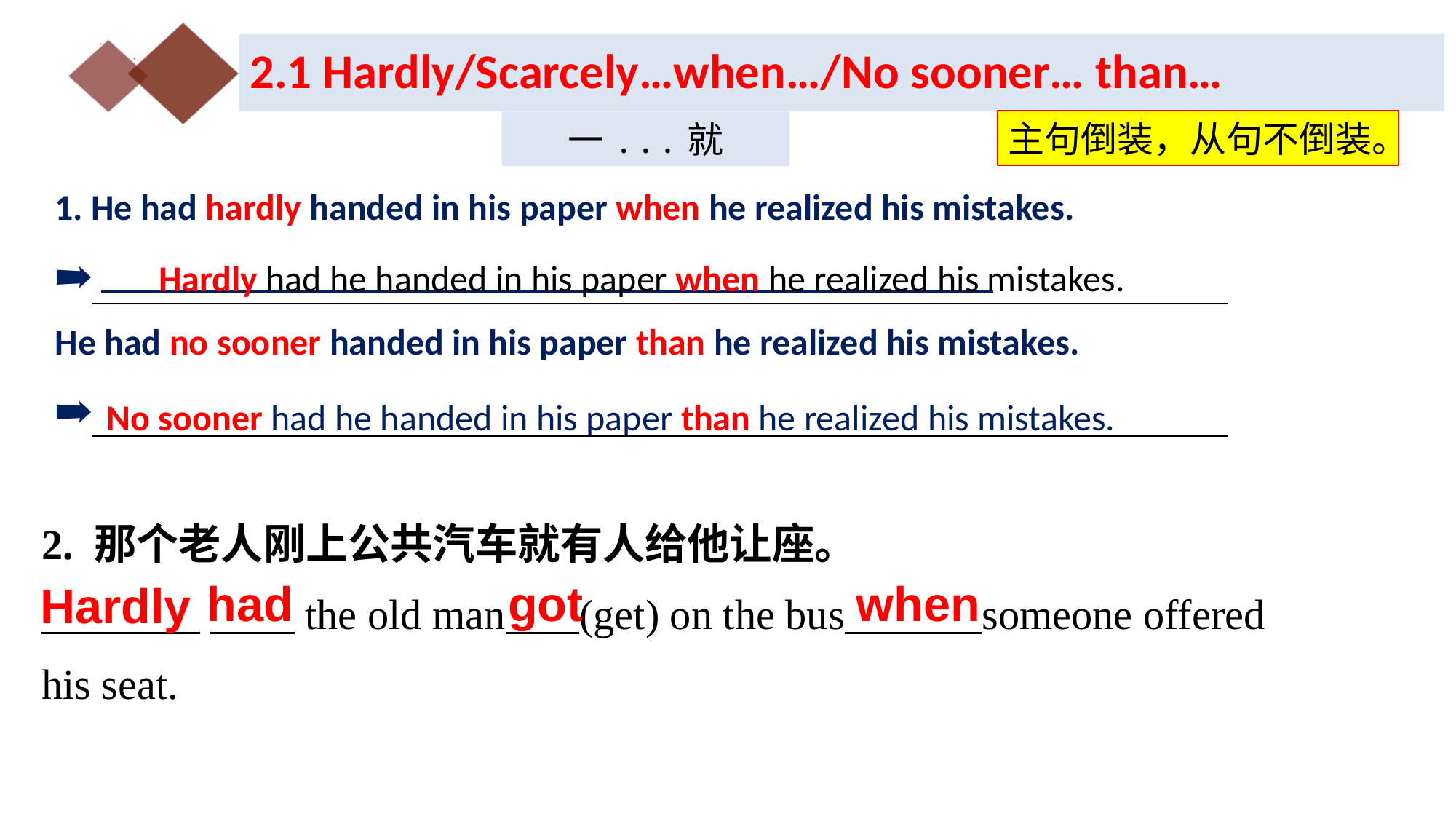

2.1 Hardly/Scarcely…when…/No sooner… than…
主句倒装，从句不倒装。
一...就
1. He had hardly handed in his paper when he realized his mistakes.
➡️
He had no sooner handed in his paper than he realized his mistakes.
➡️
Hardly had he handed in his paper when he realized his mistakes.
No sooner had he handed in his paper than he realized his mistakes.
2. 那个老人刚上公共汽车就有人给他让座。
                         the old man       (get) on the bus             someone offered his seat.
had
got
when
Hardly